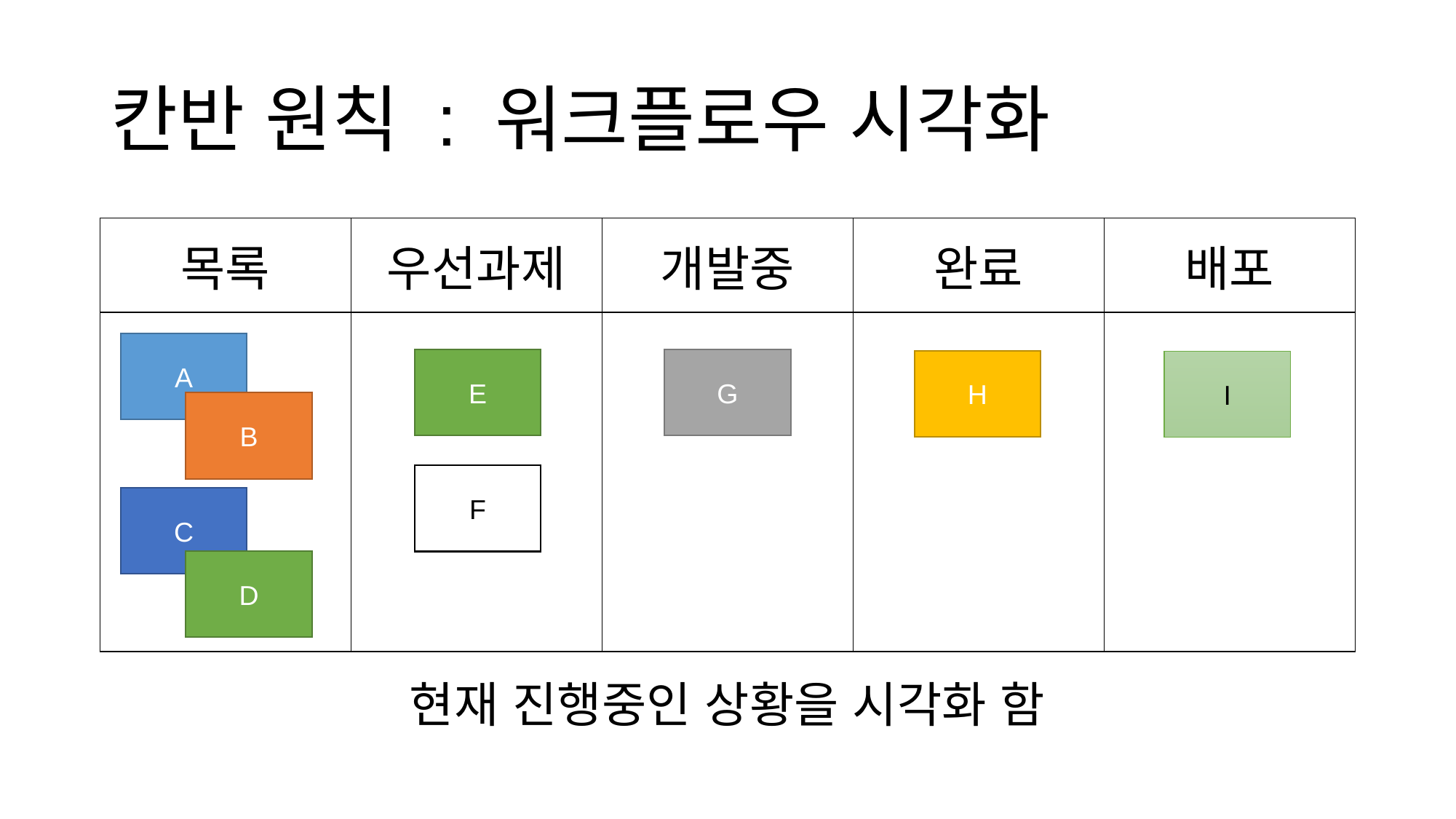

# 칸반 원칙 : 워크플로우 시각화
| 목록 | 우선과제 | 개발중 | 완료 | 배포 |
| --- | --- | --- | --- | --- |
|  |  |  |  |  |
A
E
G
H
I
B
F
C
D
현재 진행중인 상황을 시각화 함